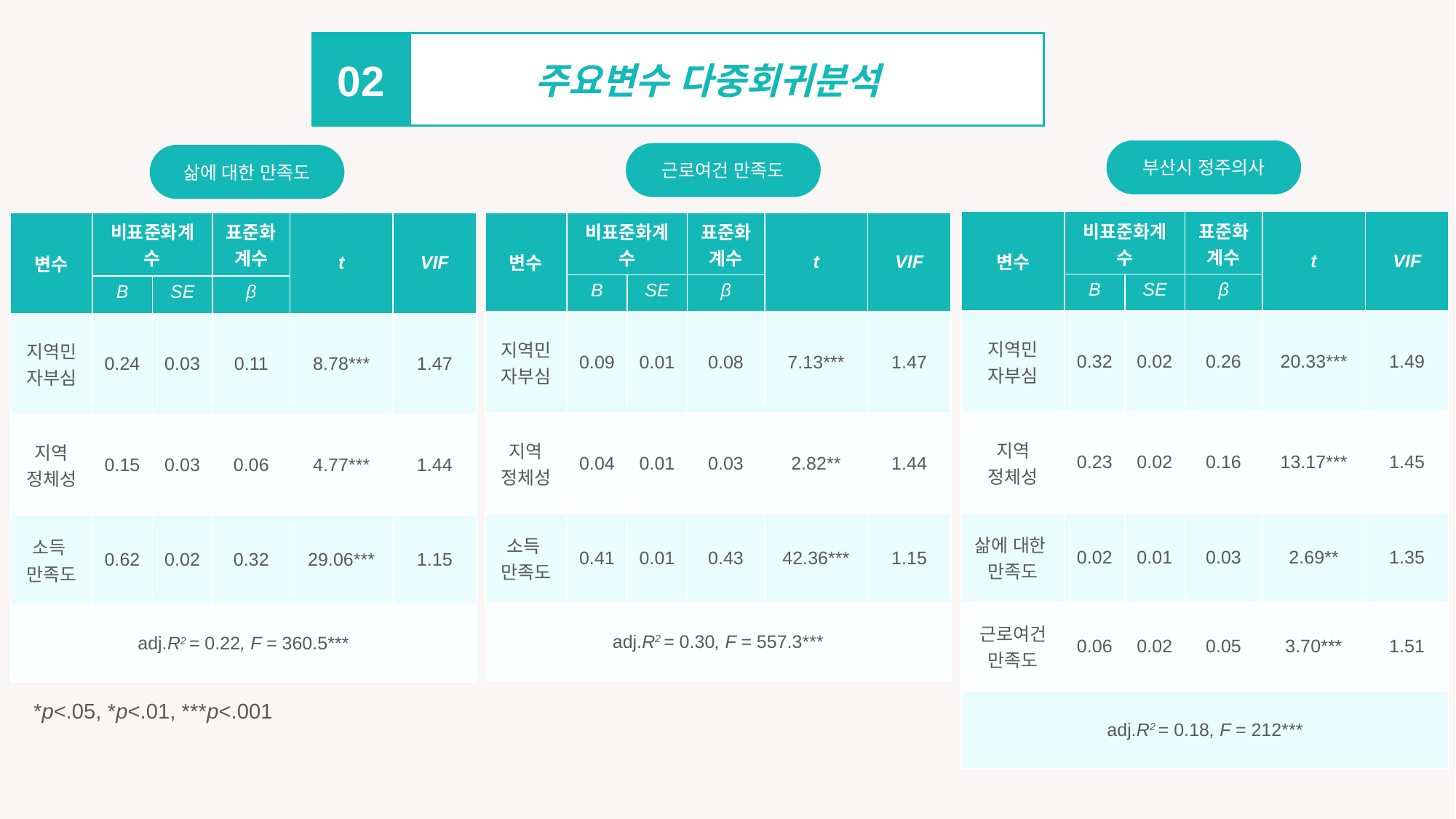

주요변수 다중회귀분석
02
부산시 정주의사
근로여건 만족도
삶에 대한 만족도

| 변수 | 비표준화계수 |  | 표준화 계수 | t | VIF |
| --- | --- | --- | --- | --- | --- |
|  | B | SE | β |  |  |
| 지역민 자부심 | 0.32 | 0.02 | 0.26 | 20.33\*\*\* | 1.49 |
| 지역 정체성 | 0.23 | 0.02 | 0.16 | 13.17\*\*\* | 1.45 |
| 삶에 대한 만족도 | 0.02 | 0.01 | 0.03 | 2.69\*\* | 1.35 |
| 근로여건 만족도 | 0.06 | 0.02 | 0.05 | 3.70\*\*\* | 1.51 |
| adj.R2 = 0.18, F = 212\*\*\* |  |  |  |  |  |
| 변수 | 비표준화계수 |  | 표준화 계수 | t | VIF |
| --- | --- | --- | --- | --- | --- |
|  | B | SE | β |  |  |
| 지역민 자부심 | 0.09 | 0.01 | 0.08 | 7.13\*\*\* | 1.47 |
| 지역 정체성 | 0.04 | 0.01 | 0.03 | 2.82\*\* | 1.44 |
| 소득 만족도 | 0.41 | 0.01 | 0.43 | 42.36\*\*\* | 1.15 |
| adj.R2 = 0.30, F = 557.3\*\*\* |  |  |  |  |  |
| 변수 | 비표준화계수 |  | 표준화 계수 | t | VIF |
| --- | --- | --- | --- | --- | --- |
|  | B | SE | β |  |  |
| 지역민 자부심 | 0.24 | 0.03 | 0.11 | 8.78\*\*\* | 1.47 |
| 지역 정체성 | 0.15 | 0.03 | 0.06 | 4.77\*\*\* | 1.44 |
| 소득 만족도 | 0.62 | 0.02 | 0.32 | 29.06\*\*\* | 1.15 |
| adj.R2 = 0.22, F = 360.5\*\*\* |  |  |  |  |  |
*p<.05, *p<.01, ***p<.001